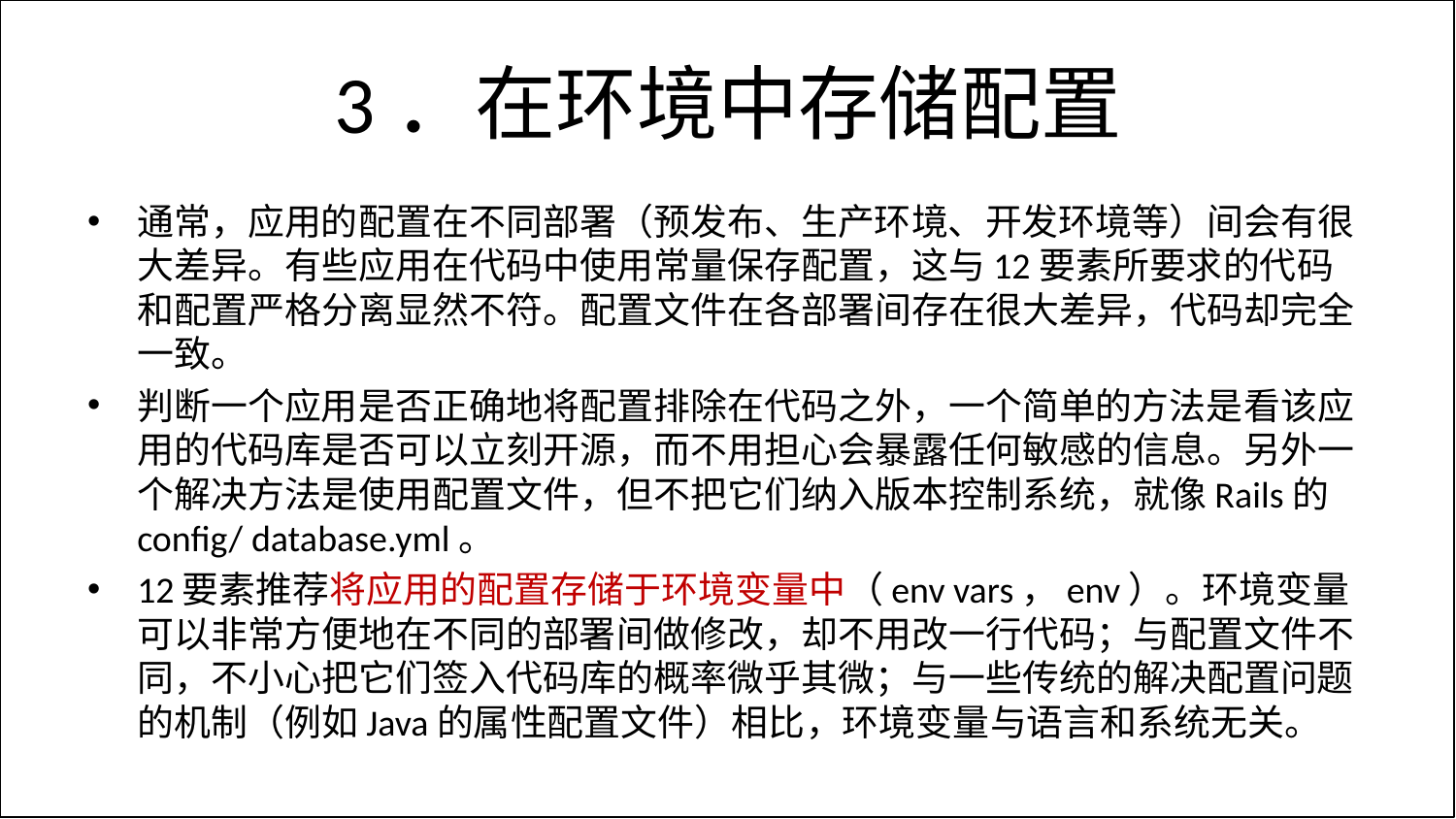

# 3．在环境中存储配置
通常，应用的配置在不同部署（预发布、生产环境、开发环境等）间会有很大差异。有些应用在代码中使用常量保存配置，这与12要素所要求的代码和配置严格分离显然不符。配置文件在各部署间存在很大差异，代码却完全一致。
判断一个应用是否正确地将配置排除在代码之外，一个简单的方法是看该应用的代码库是否可以立刻开源，而不用担心会暴露任何敏感的信息。另外一个解决方法是使用配置文件，但不把它们纳入版本控制系统，就像Rails的config/ database.yml。
12要素推荐将应用的配置存储于环境变量中（env vars，env）。环境变量可以非常方便地在不同的部署间做修改，却不用改一行代码；与配置文件不同，不小心把它们签入代码库的概率微乎其微；与一些传统的解决配置问题的机制（例如Java的属性配置文件）相比，环境变量与语言和系统无关。